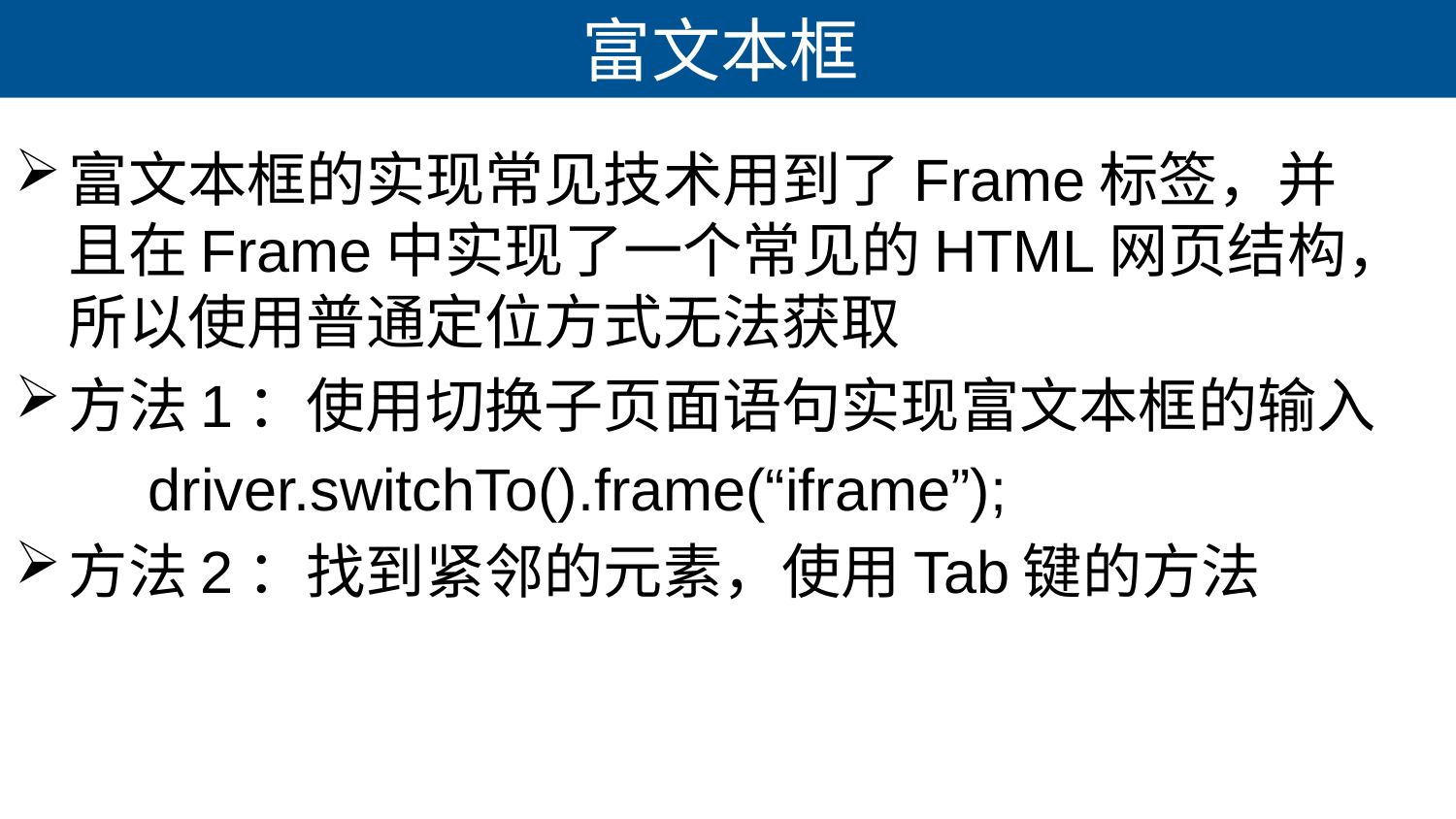

# 富文本框
富文本框的实现常见技术用到了Frame标签，并且在Frame中实现了一个常见的HTML网页结构，所以使用普通定位方式无法获取
方法1：使用切换子页面语句实现富文本框的输入
	driver.switchTo().frame(“iframe”);
方法2：找到紧邻的元素，使用Tab键的方法